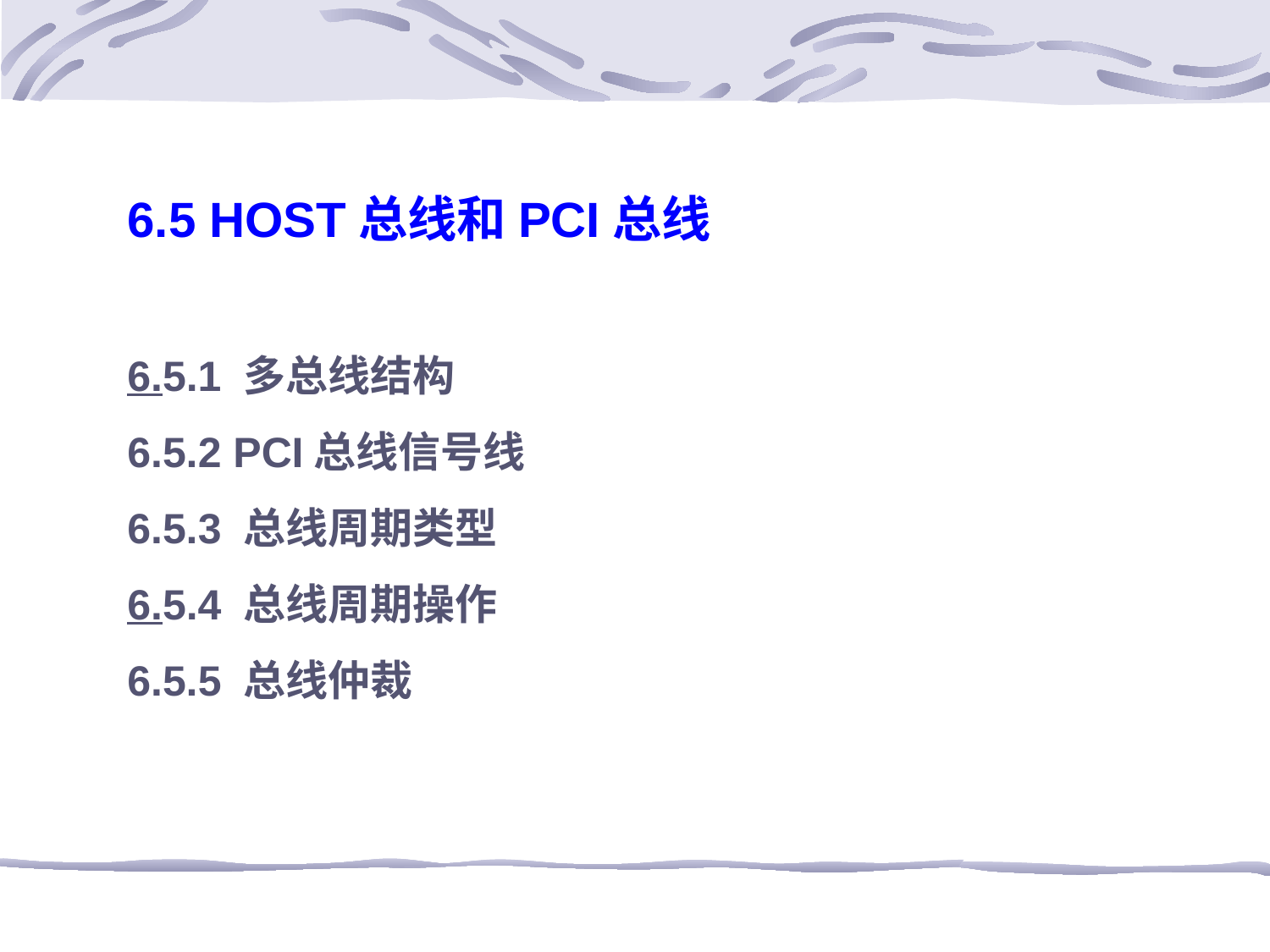

6.5 HOST总线和PCI总线
6.5.1 多总线结构
6.5.2 PCI总线信号线
6.5.3 总线周期类型
6.5.4 总线周期操作
6.5.5 总线仲裁